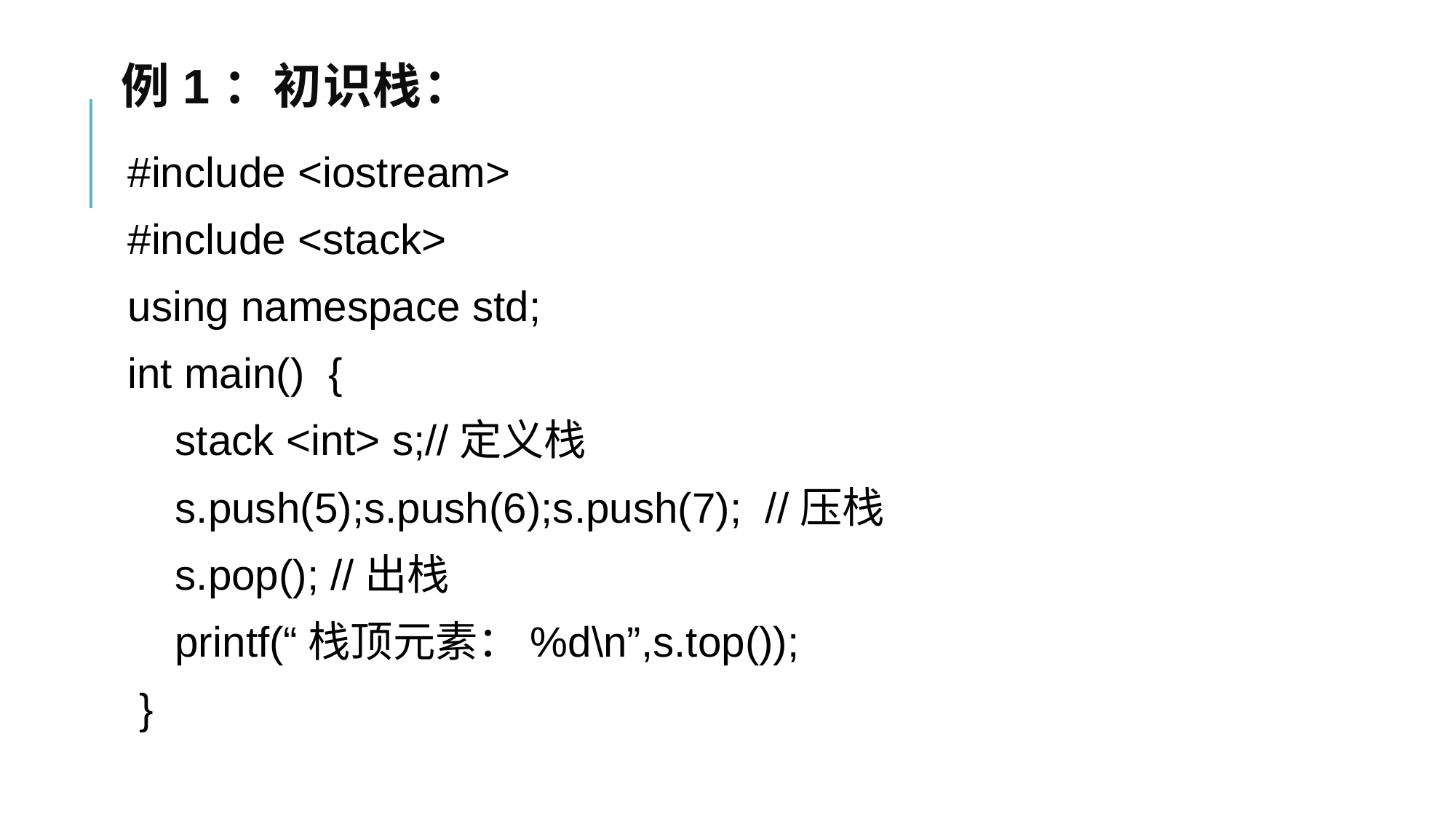

# 例1：初识栈：
#include <iostream>
#include <stack>
using namespace std;
int main()  {
    stack <int> s;//定义栈
    s.push(5);s.push(6);s.push(7);  //压栈
    s.pop(); //出栈
    printf(“栈顶元素：%d\n”,s.top());
 }